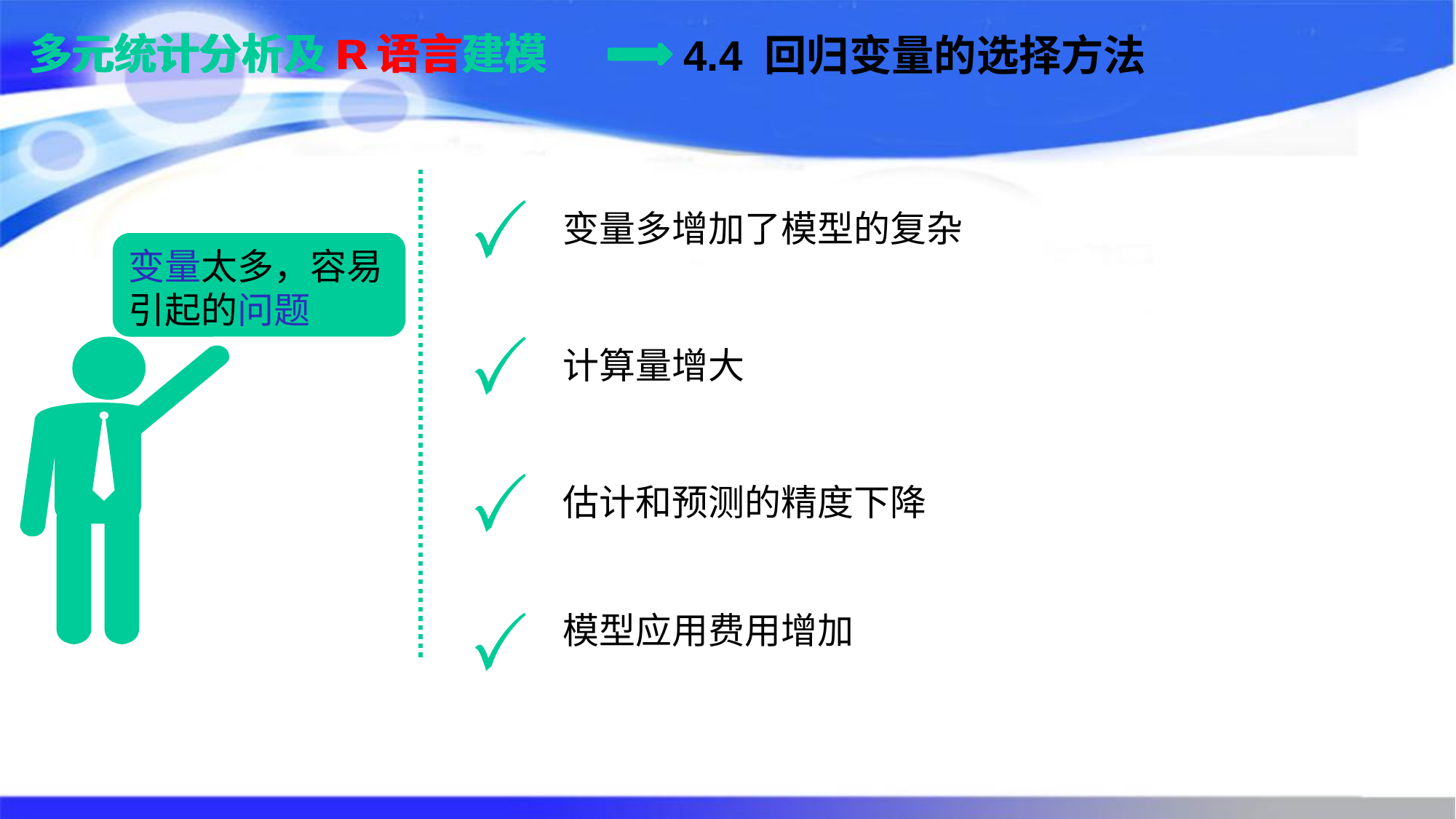

多元统计分析及R语言建模
多元统计分析及R语言建模
4.4 回归变量的选择方法

变量多增加了模型的复杂
变量太多，容易引起的问题

计算量增大

估计和预测的精度下降
模型应用费用增加